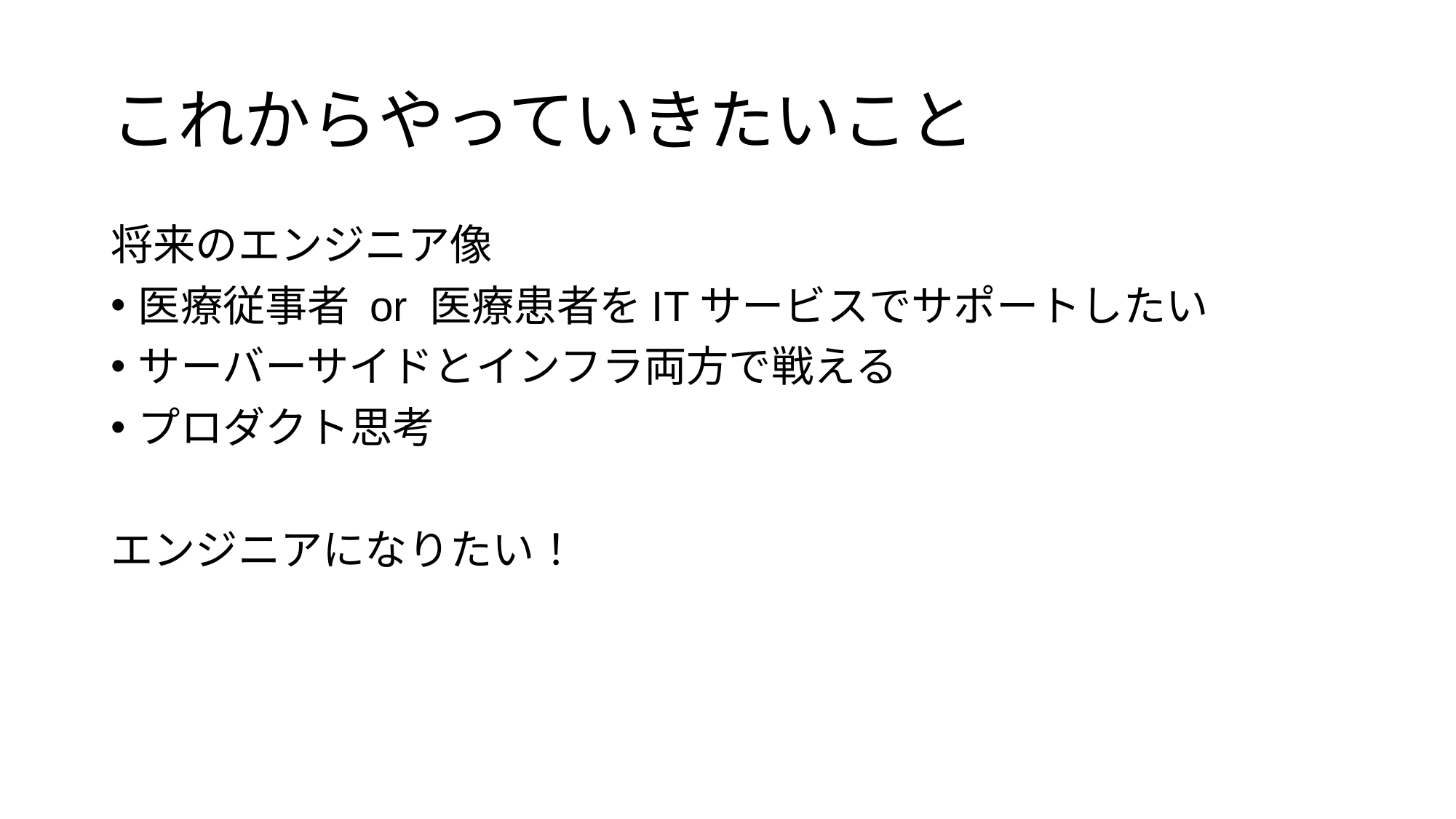

# これからやっていきたいこと
将来のエンジニア像
医療従事者 or 医療患者をITサービスでサポートしたい
サーバーサイドとインフラ両方で戦える
プロダクト思考

エンジニアになりたい！